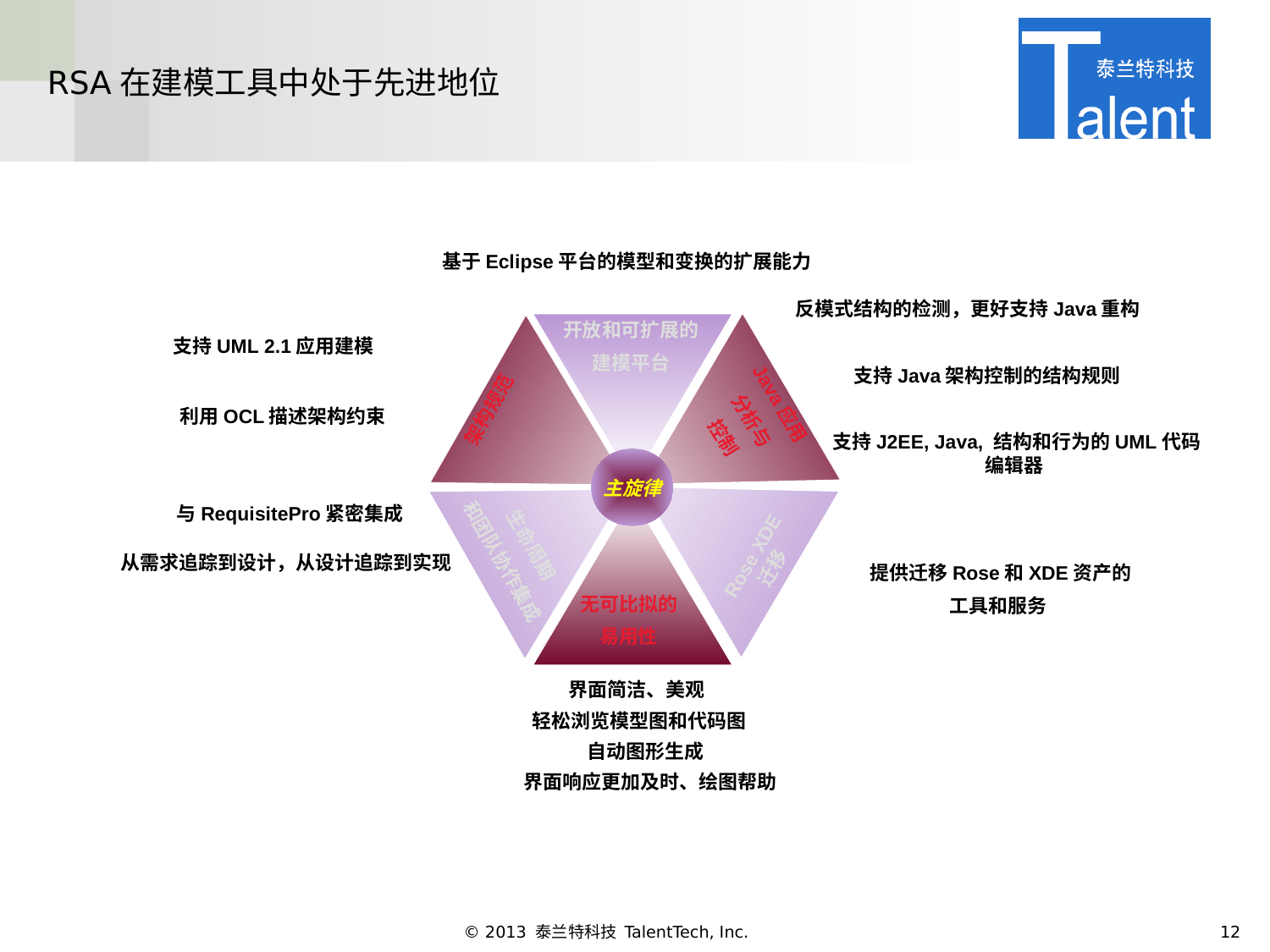

# RSA在建模工具中处于先进地位

基于Eclipse平台的模型和变换的扩展能力
反模式结构的检测，更好支持Java重构
开放和可扩展的
建模平台

支持UML 2.1应用建模

支持Java架构控制的结构规则
Java应用
分析与
控制
架构规范
利用OCL描述架构约束
支持J2EE, Java, 结构和行为的UML代码编辑器

主旋律
与RequisitePro紧密集成

生命周期
和团队协作集成
Rose XDE
迁移
从需求追踪到设计，从设计追踪到实现
提供迁移Rose和XDE资产的
工具和服务
无可比拟的
易用性
界面简洁、美观
轻松浏览模型图和代码图
自动图形生成
界面响应更加及时、绘图帮助